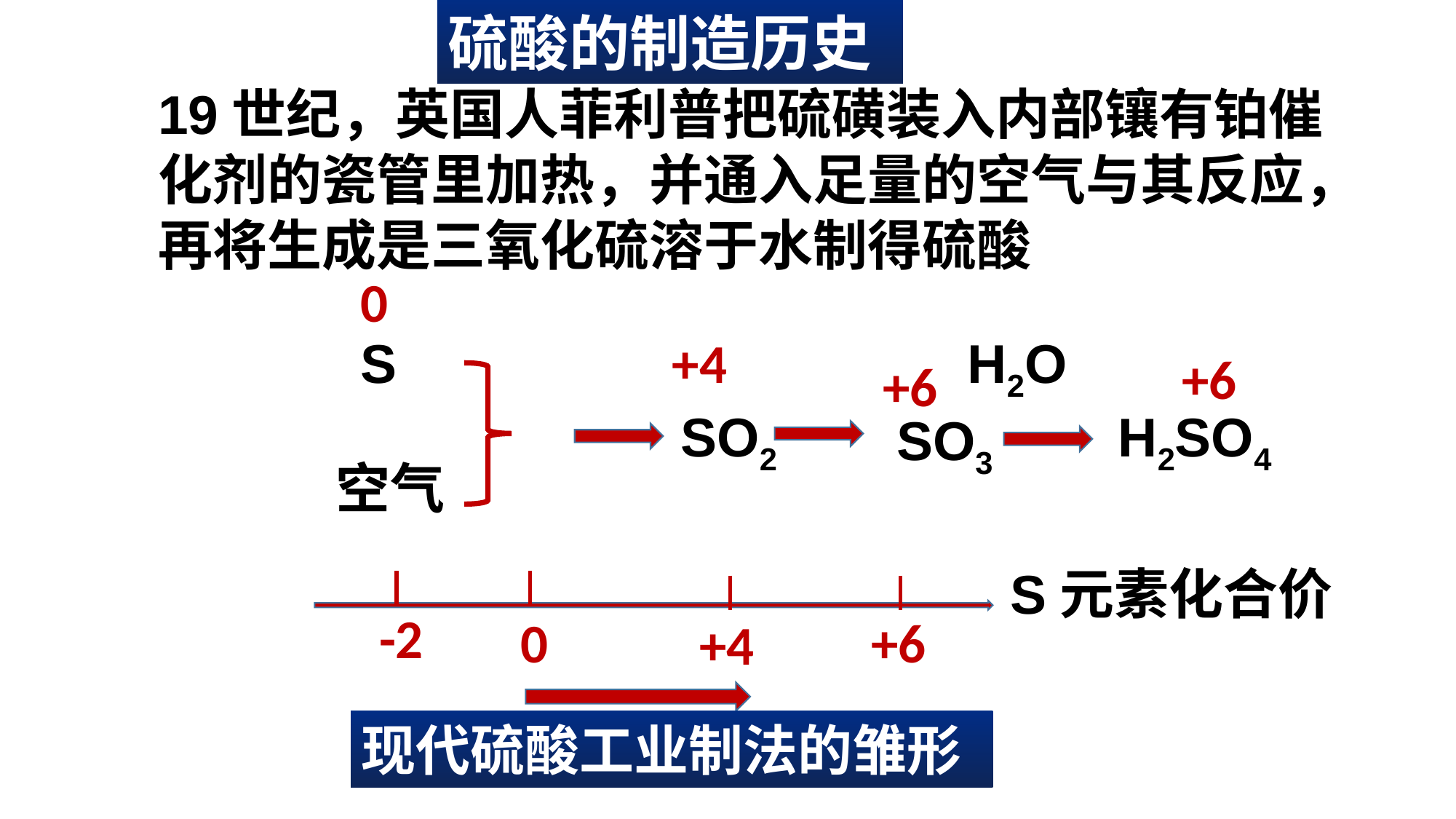

硫酸的制造历史
19世纪，英国人菲利普把硫磺装入内部镶有铂催化剂的瓷管里加热，并通入足量的空气与其反应，再将生成是三氧化硫溶于水制得硫酸
0
S
+4
H2O
+6
+6

SO2
H2SO4
SO3

空气
S元素化合价
-2

0
+6
+4

现代硫酸工业制法的雏形